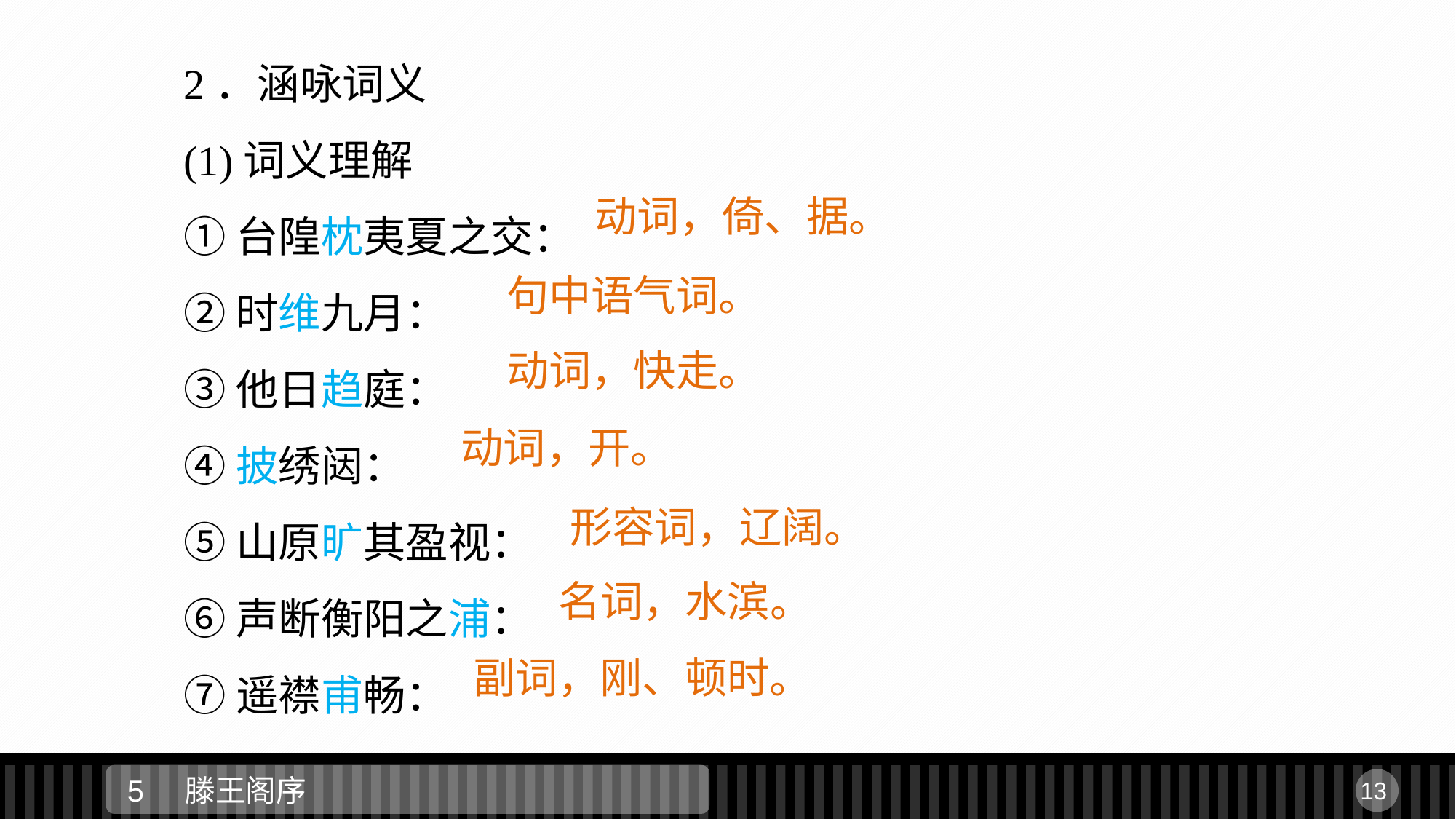

2．涵咏词义
(1)词义理解
①台隍枕夷夏之交：
②时维九月：
③他日趋庭：
④披绣闼：
⑤山原旷其盈视：
⑥声断衡阳之浦：
⑦遥襟甫畅：
动词，倚、据。
句中语气词。
动词，快走。
动词，开。
形容词，辽阔。
名词，水滨。
副词，刚、顿时。